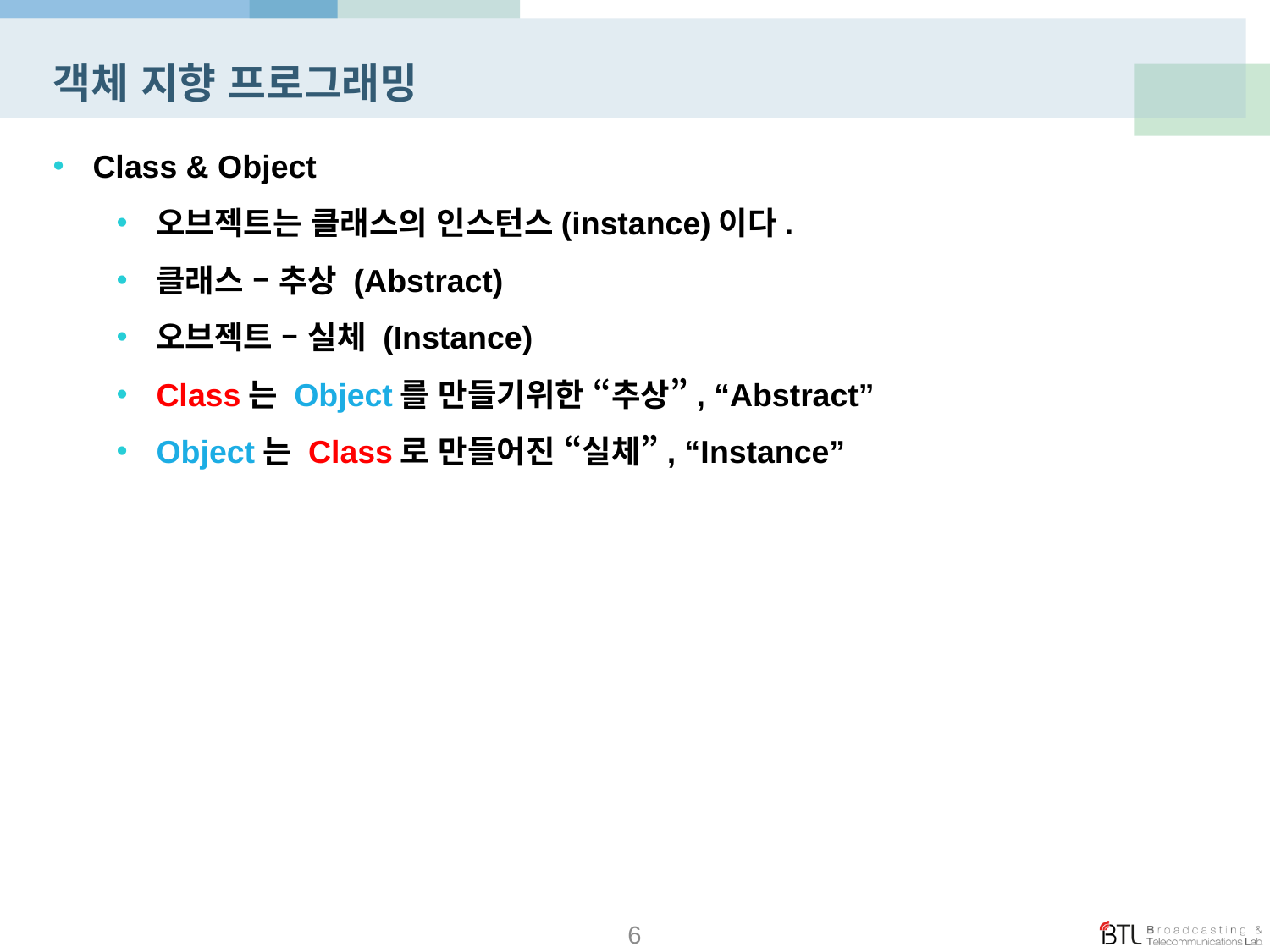

# 객체 지향 프로그래밍
Class & Object
오브젝트는 클래스의 인스턴스(instance)이다.
클래스 – 추상 (Abstract)
오브젝트 – 실체 (Instance)
Class는 Object를 만들기위한 “추상”, “Abstract”
Object는 Class로 만들어진 “실체”, “Instance”
6